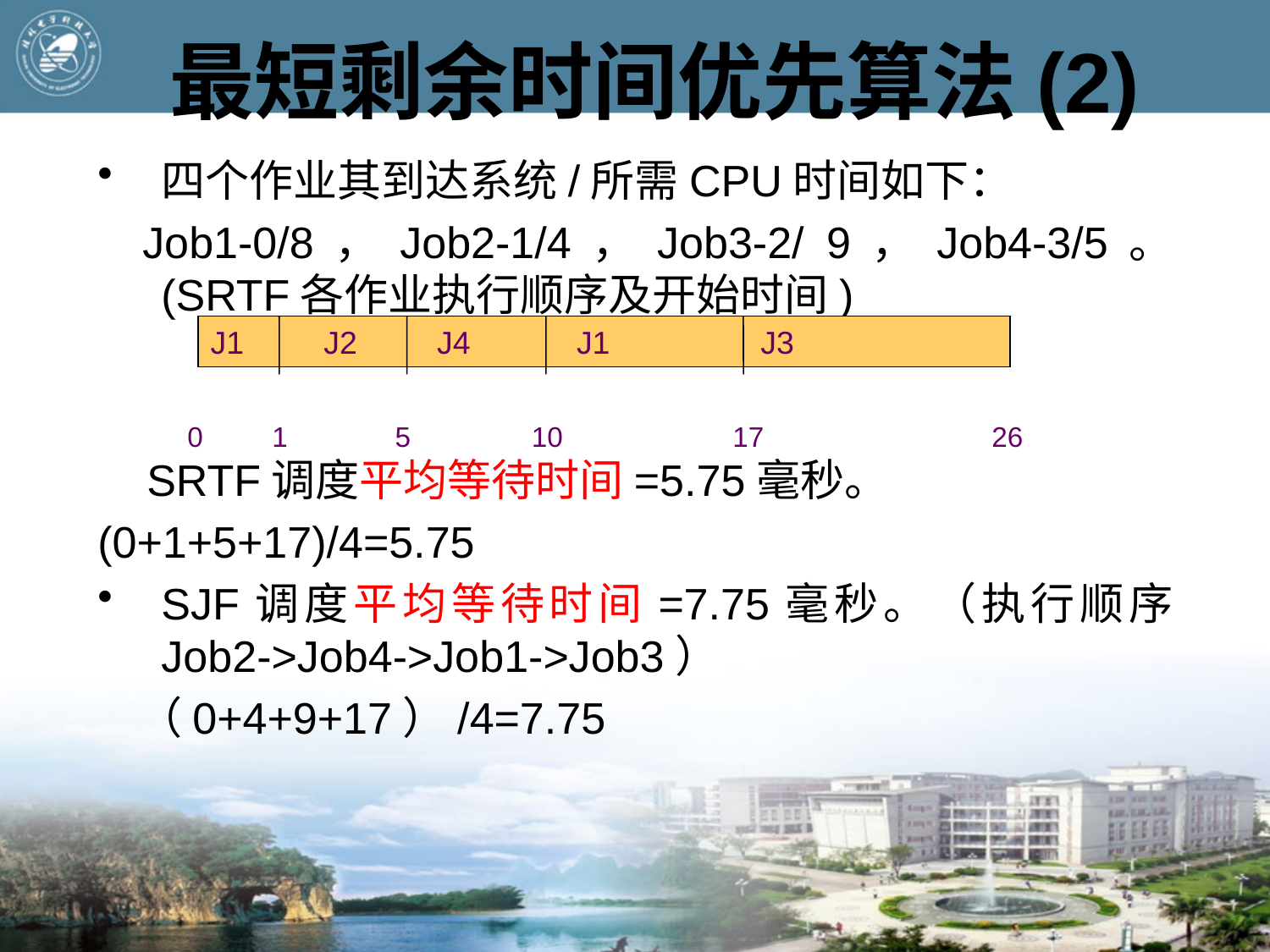

# 最短剩余时间优先算法(2)
四个作业其到达系统/所需CPU时间如下：
  Job1-0/8，Job2-1/4，Job3-2/ 9，Job4-3/5。(SRTF各作业执行顺序及开始时间)

    SRTF调度平均等待时间=5.75毫秒。
(0+1+5+17)/4=5.75
SJF调度平均等待时间=7.75毫秒。（执行顺序Job2->Job4->Job1->Job3）
   （0+4+9+17）/4=7.75

J1         J2         J4            J1                 J3
0
1
5
10
17
26